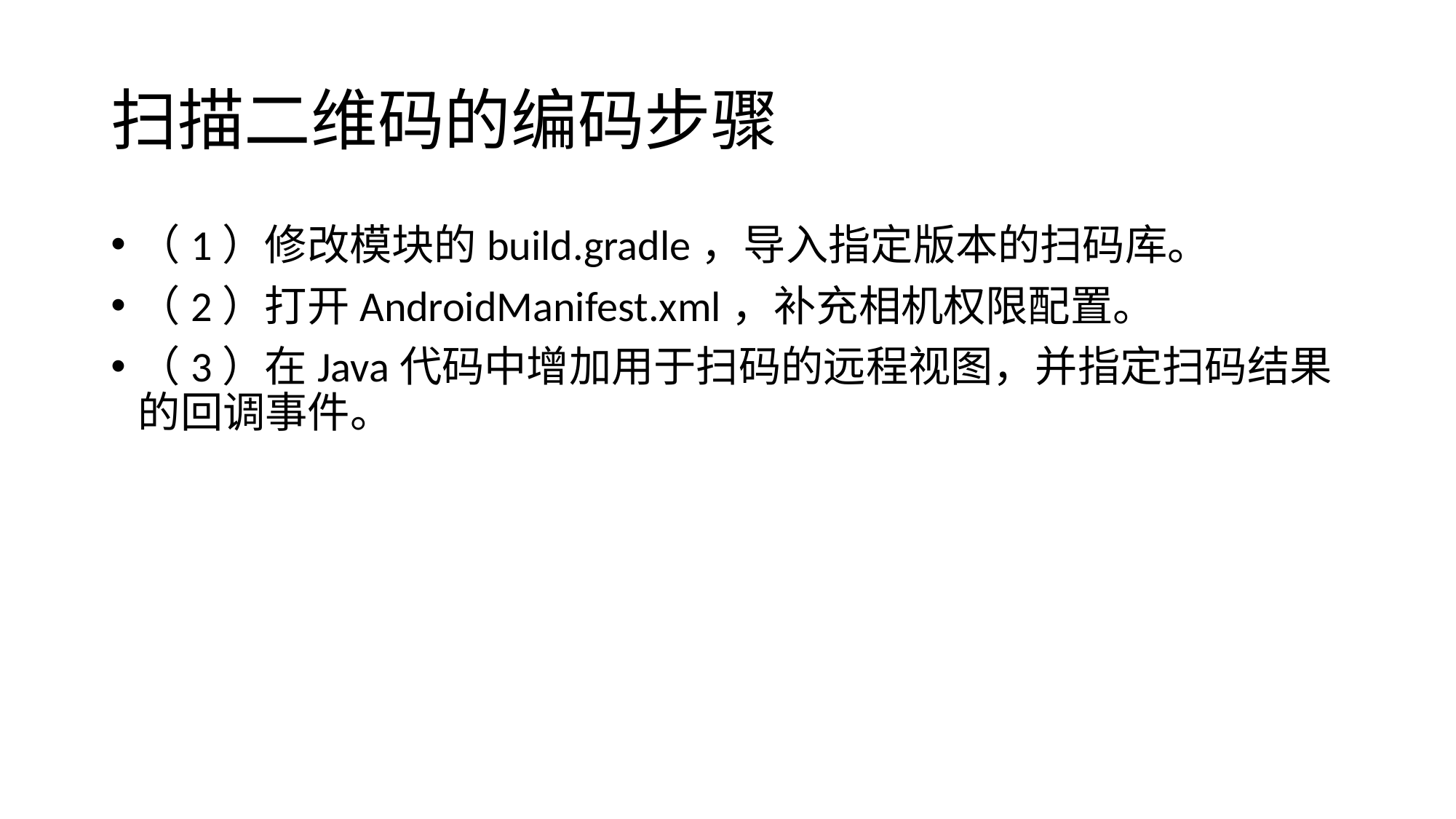

# 扫描二维码的编码步骤
（1）修改模块的build.gradle，导入指定版本的扫码库。
（2）打开AndroidManifest.xml，补充相机权限配置。
（3）在Java代码中增加用于扫码的远程视图，并指定扫码结果的回调事件。